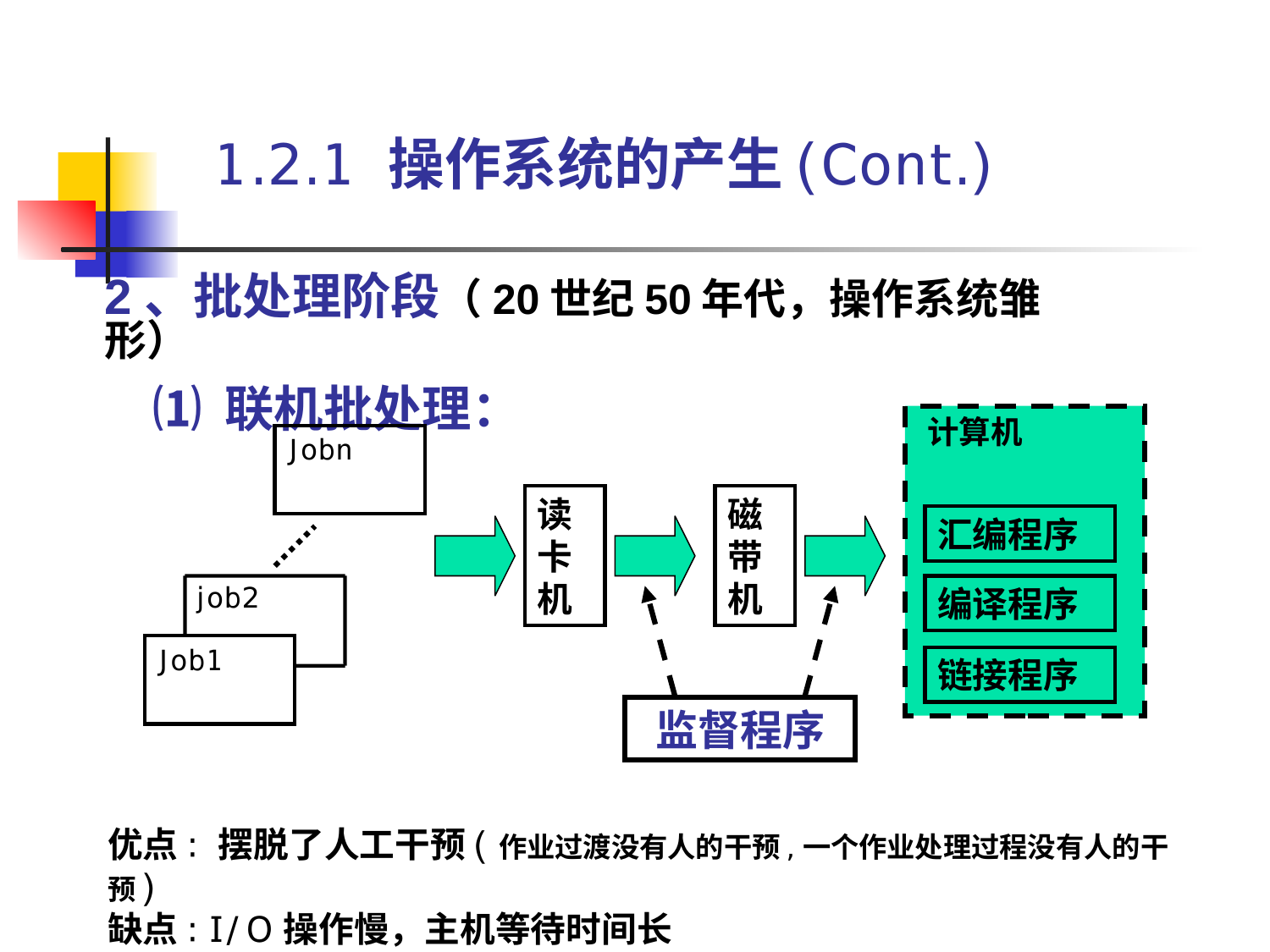

1.2.1 操作系统的产生(Cont.)
2、批处理阶段（20世纪50年代，操作系统雏形）
     ⑴ 联机批处理：

计算机
Jobn

读卡机
磁带机
汇编程序

job2

编译程序

Job1

链接程序

监督程序
优点: 摆脱了人工干预(作业过渡没有人的干预,一个作业处理过程没有人的干预)
缺点: I/O操作慢，主机等待时间长